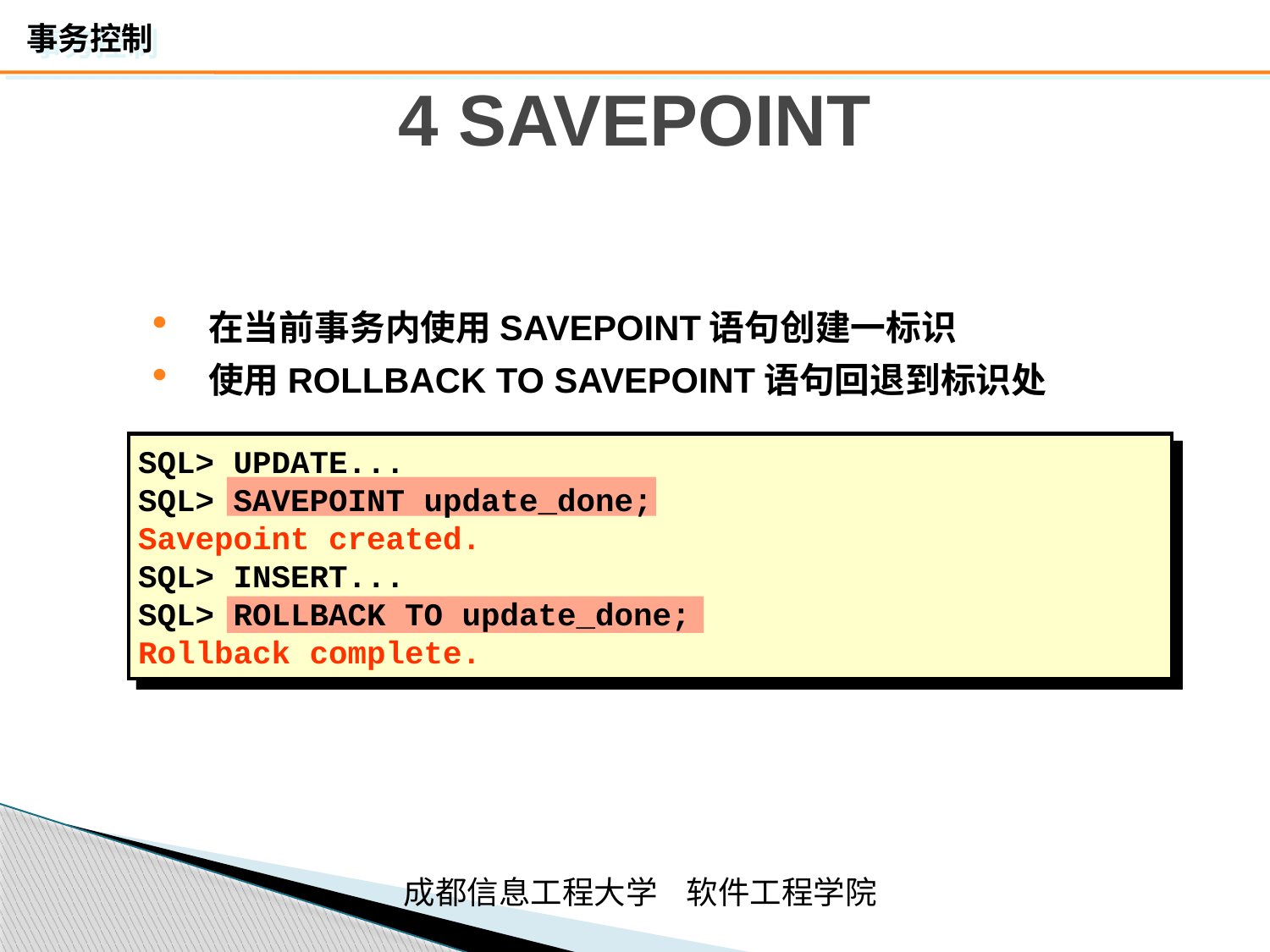

# 4 SAVEPOINT
在当前事务内使用SAVEPOINT语句创建一标识
使用ROLLBACK TO SAVEPOINT语句回退到标识处
SQL> UPDATE...
SQL> SAVEPOINT update_done;
Savepoint created.
SQL> INSERT...
SQL> ROLLBACK TO update_done;
Rollback complete.

SQL> DELETE FROM employee;
14 rows deleted.
SQL> ROLLBACK;
Rollback complete.